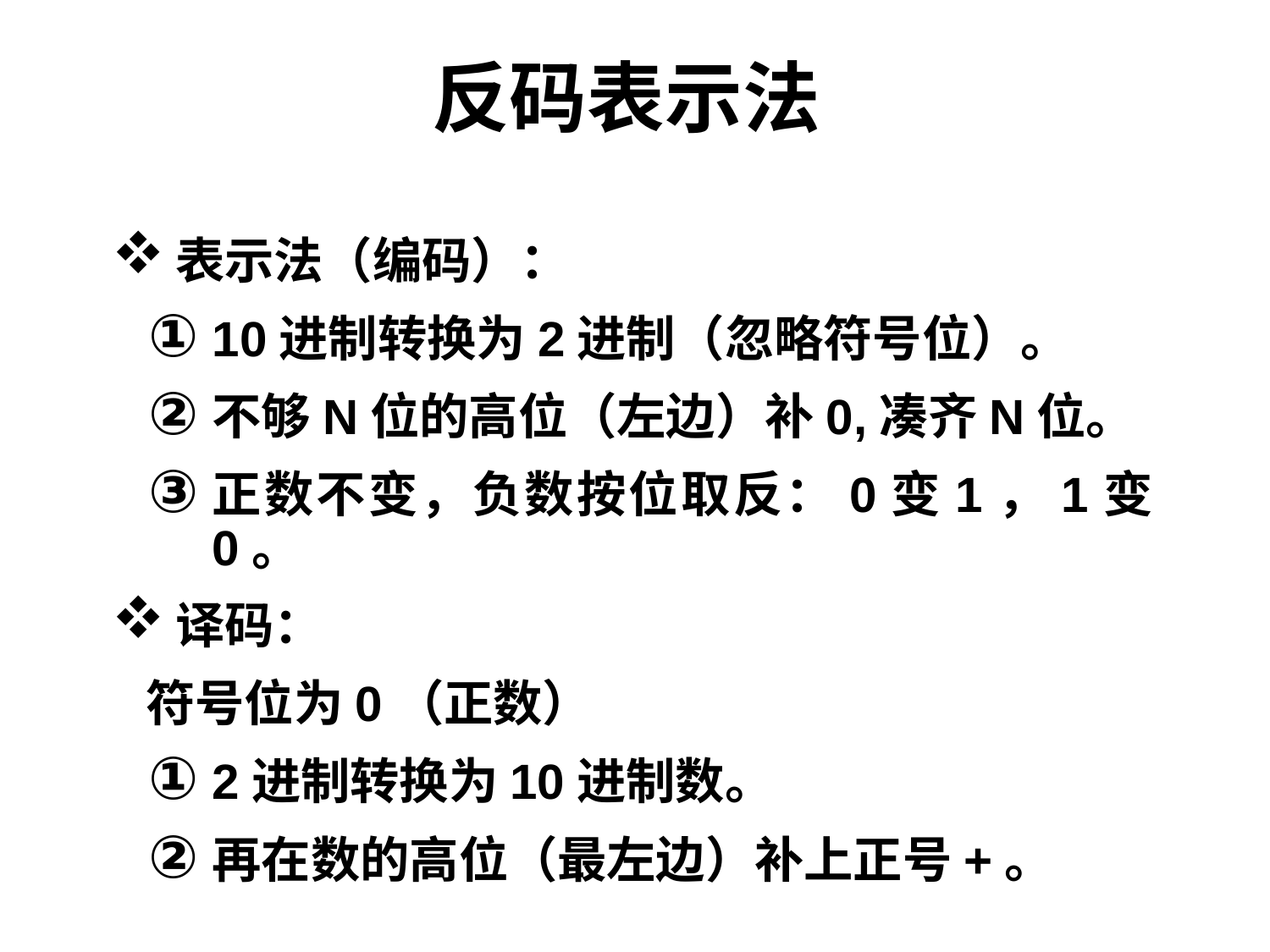

# 反码表示法

表示法（编码）：
10进制转换为2进制（忽略符号位）。
不够N位的高位（左边）补0,凑齐N位。
正数不变，负数按位取反：0变1，1变0。
译码：
  符号位为0（正数）
2进制转换为10进制数。
再在数的高位（最左边）补上正号+。